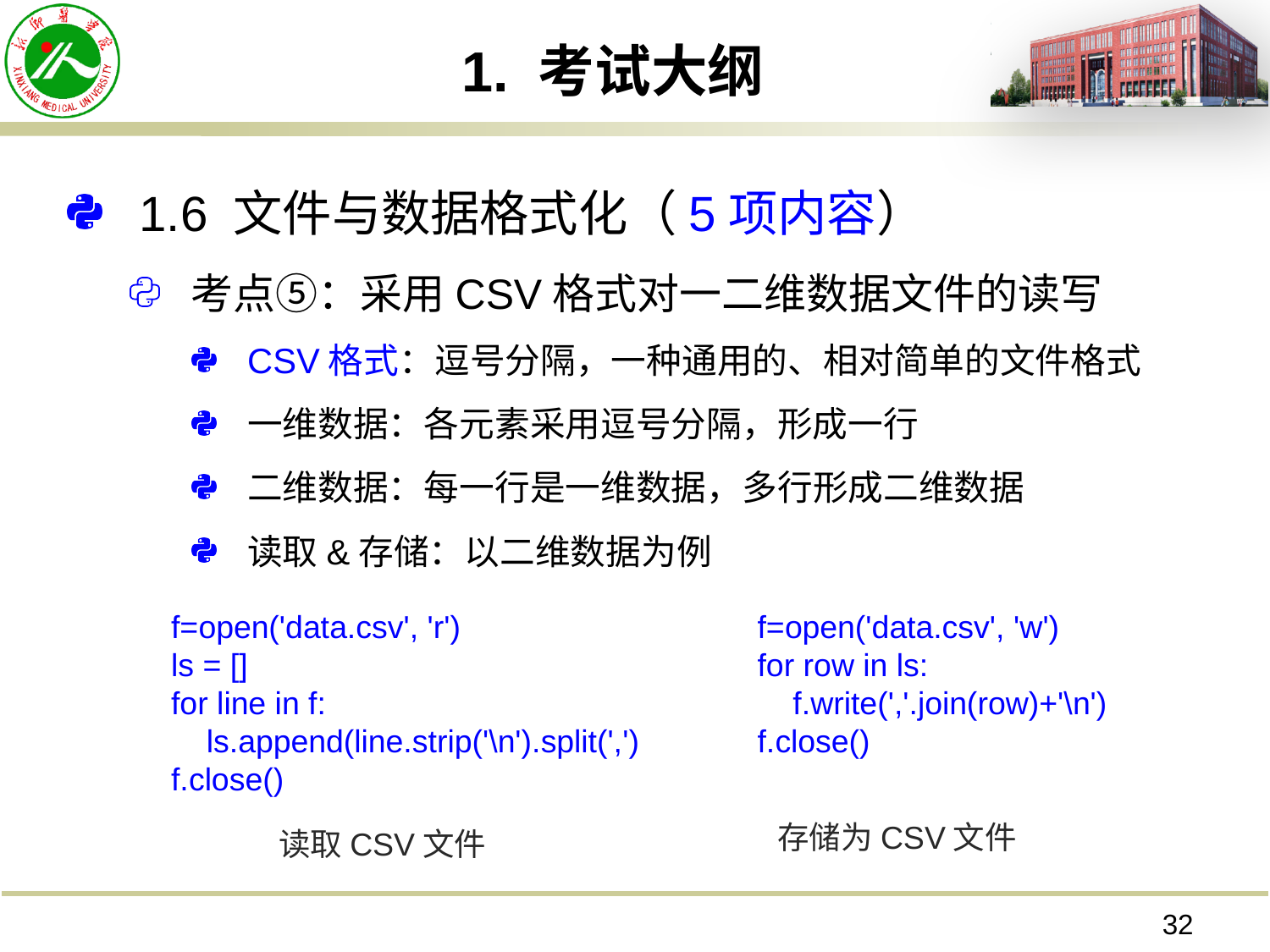

# 1. 考试大纲
1.6 文件与数据格式化（5项内容）
考点⑤：采用CSV格式对一二维数据文件的读写
CSV格式：逗号分隔，一种通用的、相对简单的文件格式
一维数据：各元素采用逗号分隔，形成一行
二维数据：每一行是一维数据，多行形成二维数据
读取&存储：以二维数据为例
f=open('data.csv', 'r')
ls = []
for line in f:
    ls.append(line.strip('\n').split(',')
f.close()
f=open('data.csv', 'w')
for row in ls:
    f.write(','.join(row)+'\n')
f.close()
存储为CSV文件
读取CSV文件
32